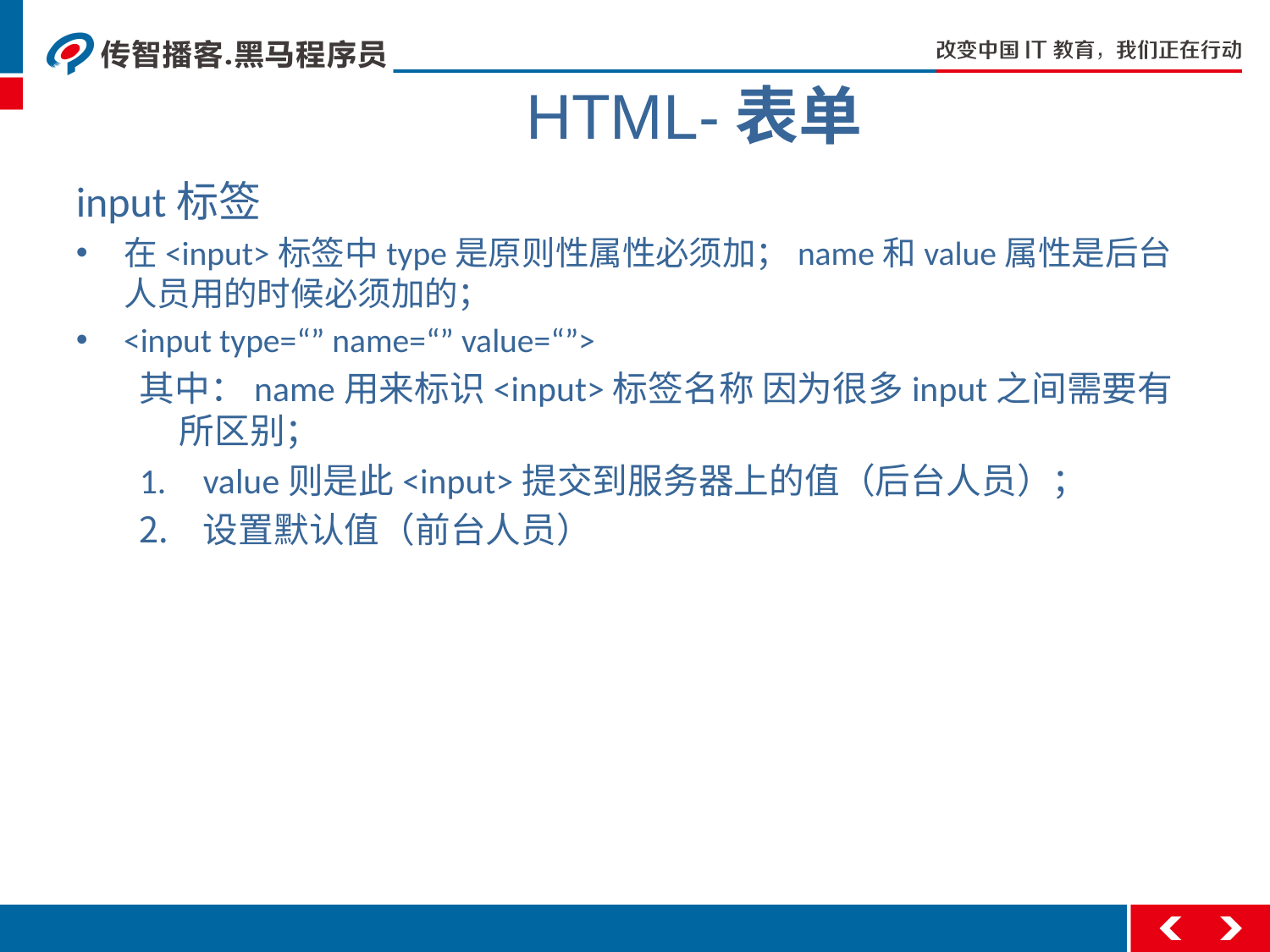

HTML-表单
input标签
在<input>标签中type是原则性属性必须加；name和value属性是后台人员用的时候必须加的；
<input type=“” name=“” value=“”>
其中：name用来标识<input>标签名称 因为很多input之间需要有所区别；
value则是此<input>提交到服务器上的值（后台人员）；
设置默认值（前台人员）